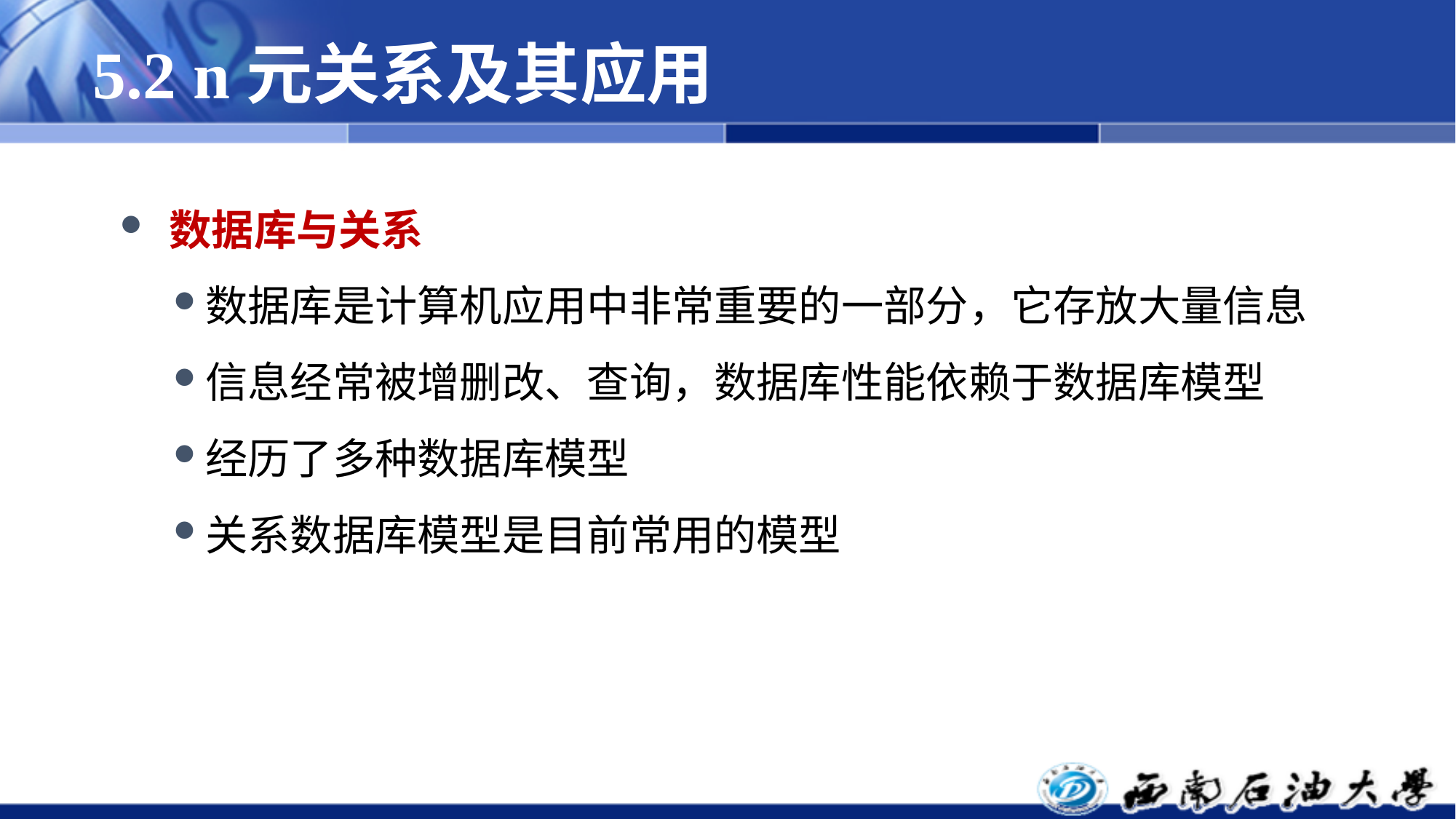

# 5.2 n元关系及其应用
 数据库与关系
数据库是计算机应用中非常重要的一部分，它存放大量信息
信息经常被增删改、查询，数据库性能依赖于数据库模型
经历了多种数据库模型
关系数据库模型是目前常用的模型